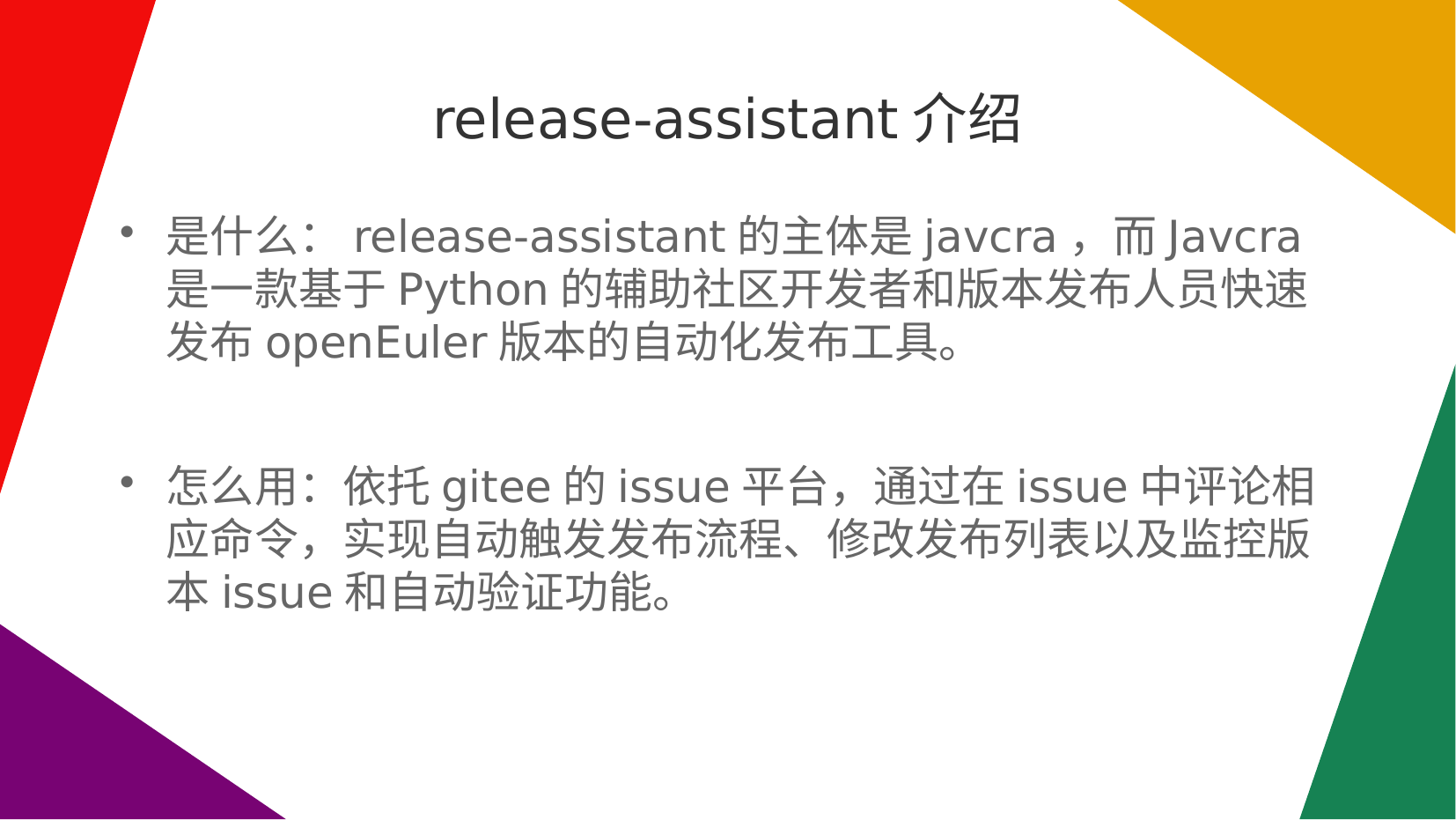

# release-assistant介绍
是什么：release-assistant的主体是javcra，而Javcra 是一款基于Python的辅助社区开发者和版本发布人员快速发布openEuler版本的自动化发布工具。

怎么用：依托gitee的issue平台，通过在issue中评论相应命令，实现自动触发发布流程、修改发布列表以及监控版本issue和自动验证功能。